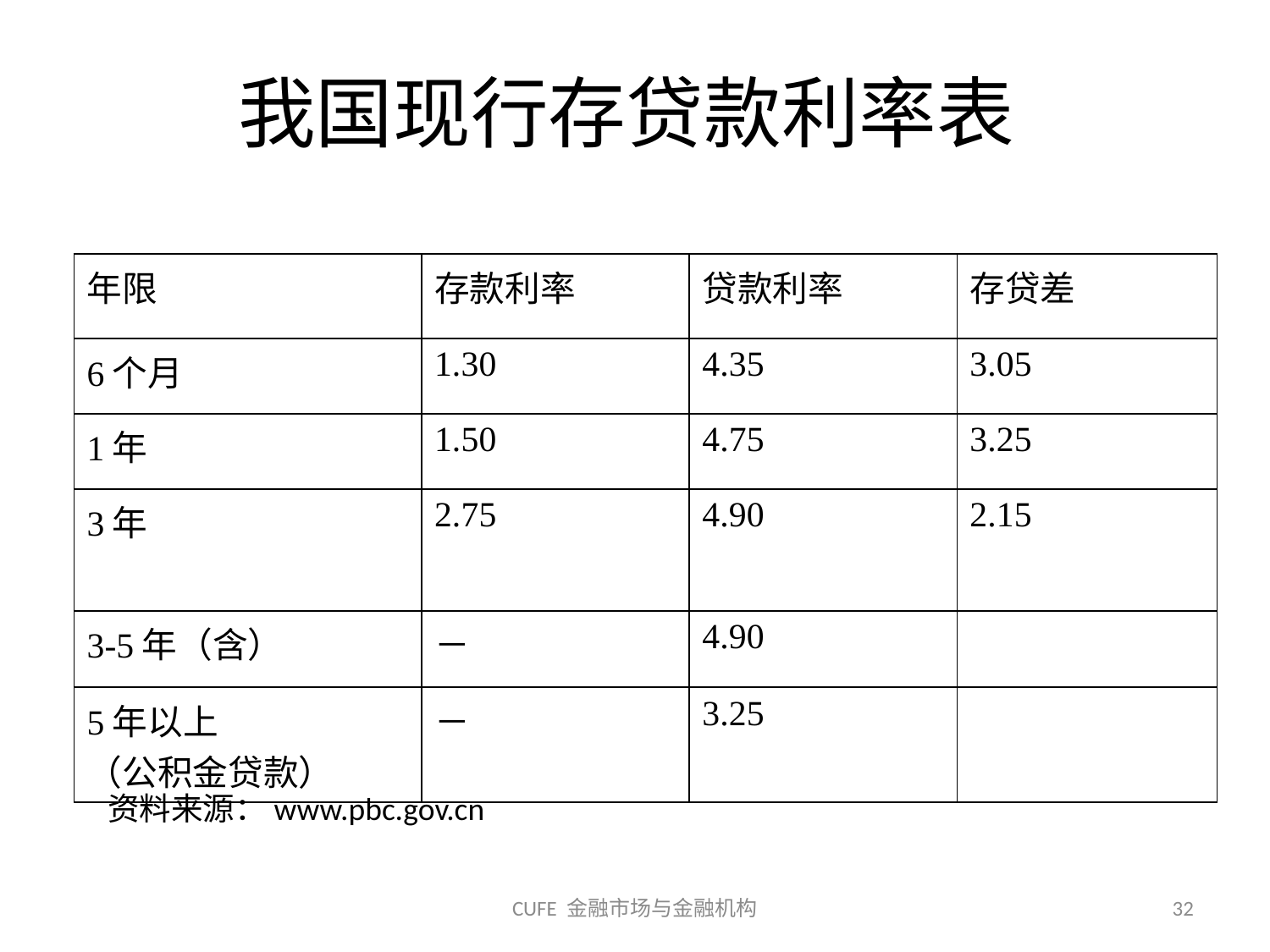

# 我国现行存贷款利率表
| 年限 | 存款利率 | 贷款利率 | 存贷差 |
| --- | --- | --- | --- |
| 6个月 | 1.30 | 4.35 | 3.05 |
| 1年 | 1.50 | 4.75 | 3.25 |
| 3年 | 2.75 | 4.90 | 2.15 |
| 3-5年（含） | － | 4.90 |  |
| 5年以上 （公积金贷款） | － | 3.25 |  |
资料来源：www.pbc.gov.cn
CUFE 金融市场与金融机构
32